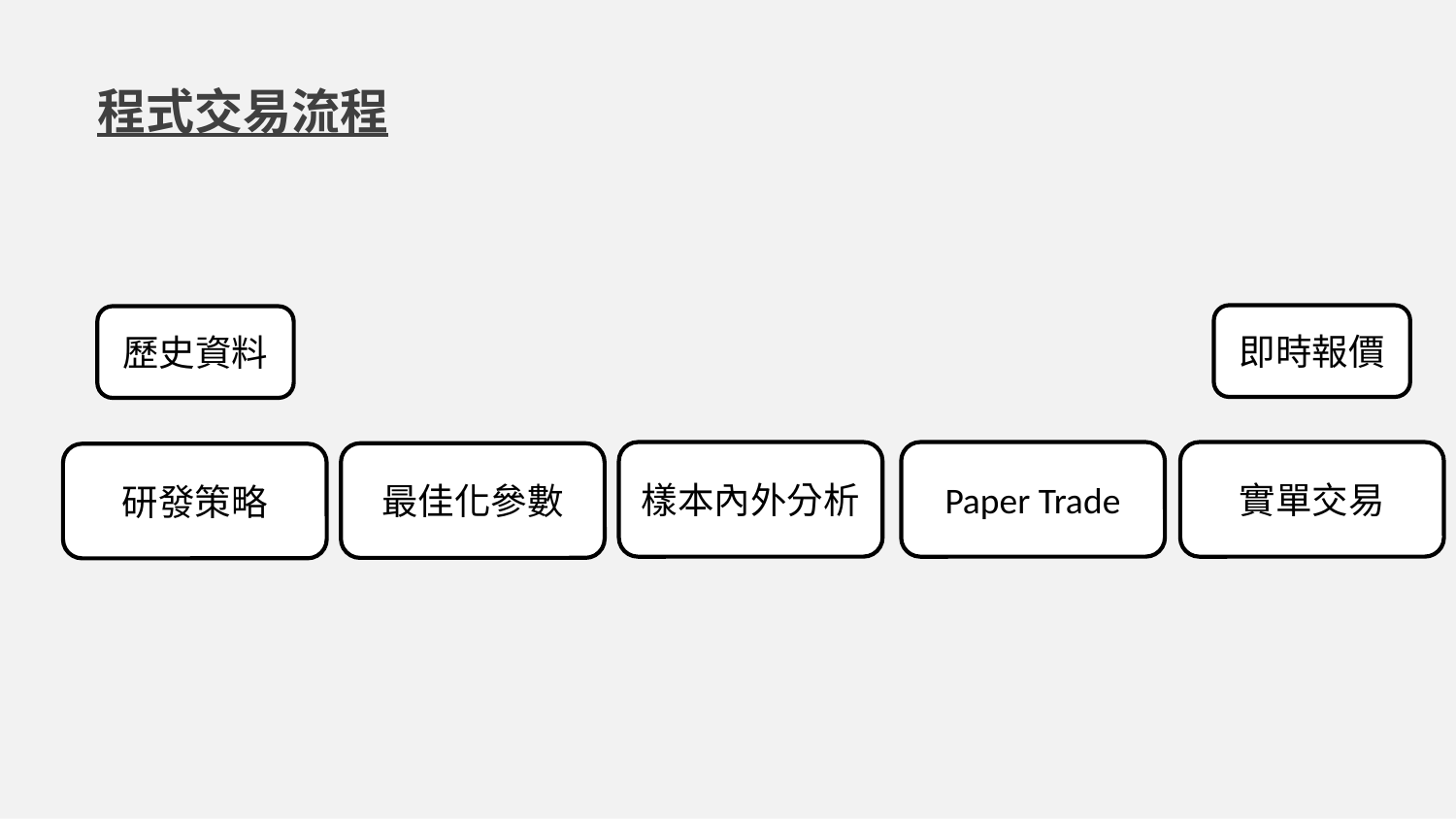

程式交易流程
即時報價
歷史資料
樣本內外分析
Paper Trade
實單交易
最佳化參數
研發策略